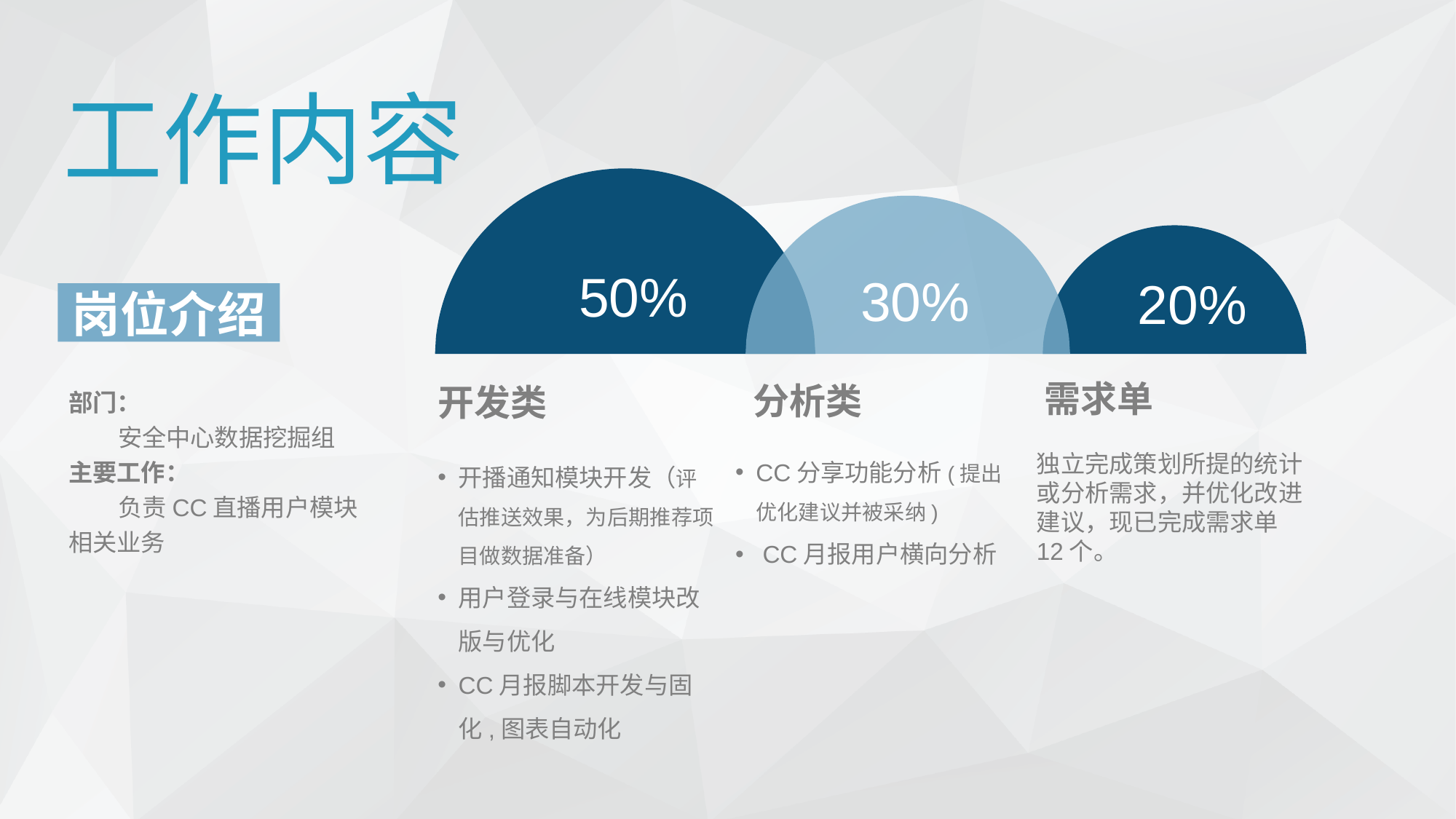

工作内容

50%
30%
20%
岗位介绍
需求单
分析类
开发类
部门：
        安全中心数据挖掘组
主要工作：
        负责CC直播用户模块相关业务
CC分享功能分析(提出优化建议并被采纳)
 CC月报用户横向分析
开播通知模块开发（评估推送效果，为后期推荐项目做数据准备）
用户登录与在线模块改版与优化
CC月报脚本开发与固化,图表自动化

独立完成策划所提的统计或分析需求，并优化改进建议，现已完成需求单12个。